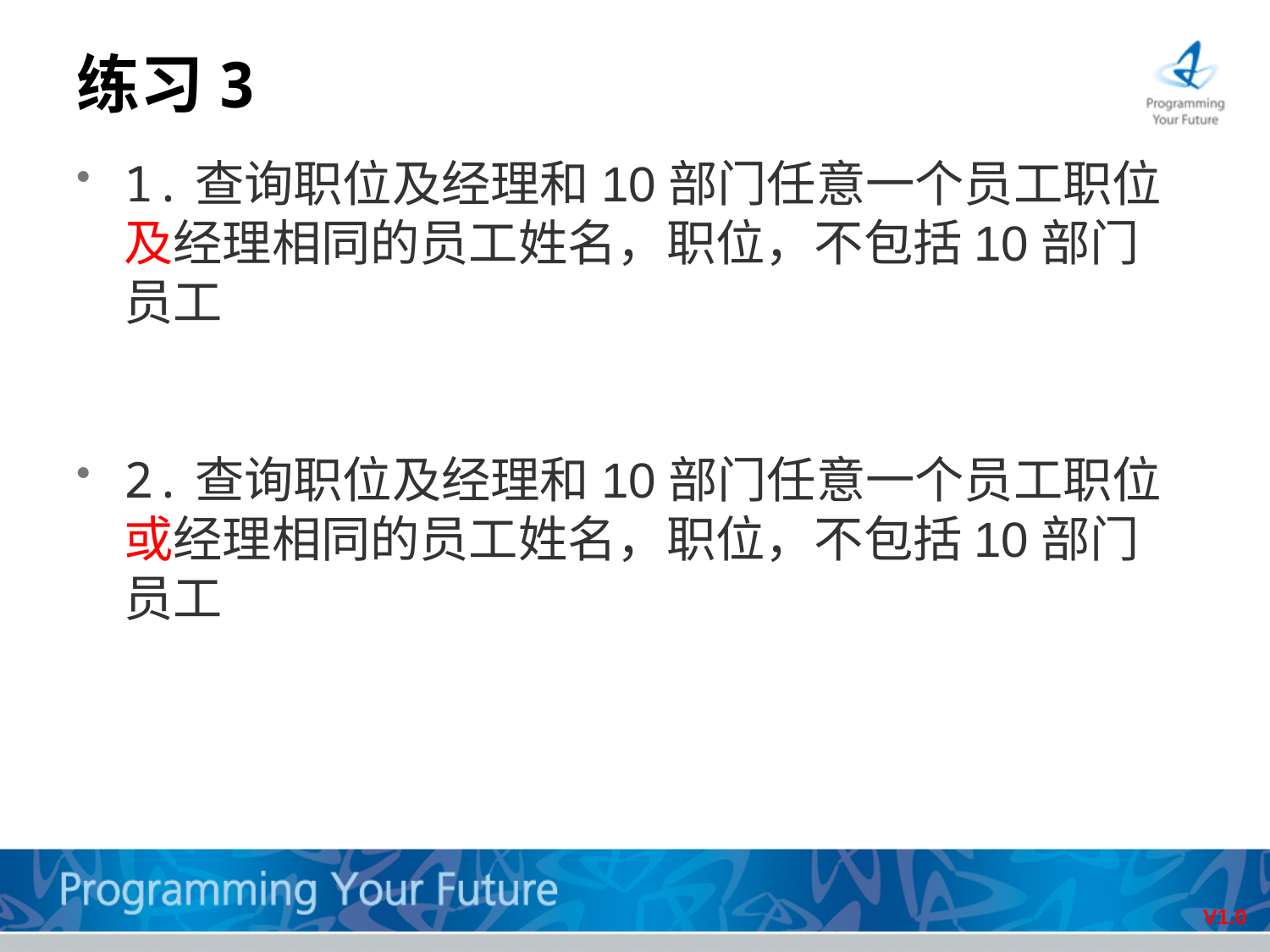

# 练习3
1.查询职位及经理和10部门任意一个员工职位及经理相同的员工姓名，职位，不包括10部门员工

2.查询职位及经理和10部门任意一个员工职位或经理相同的员工姓名，职位，不包括10部门员工